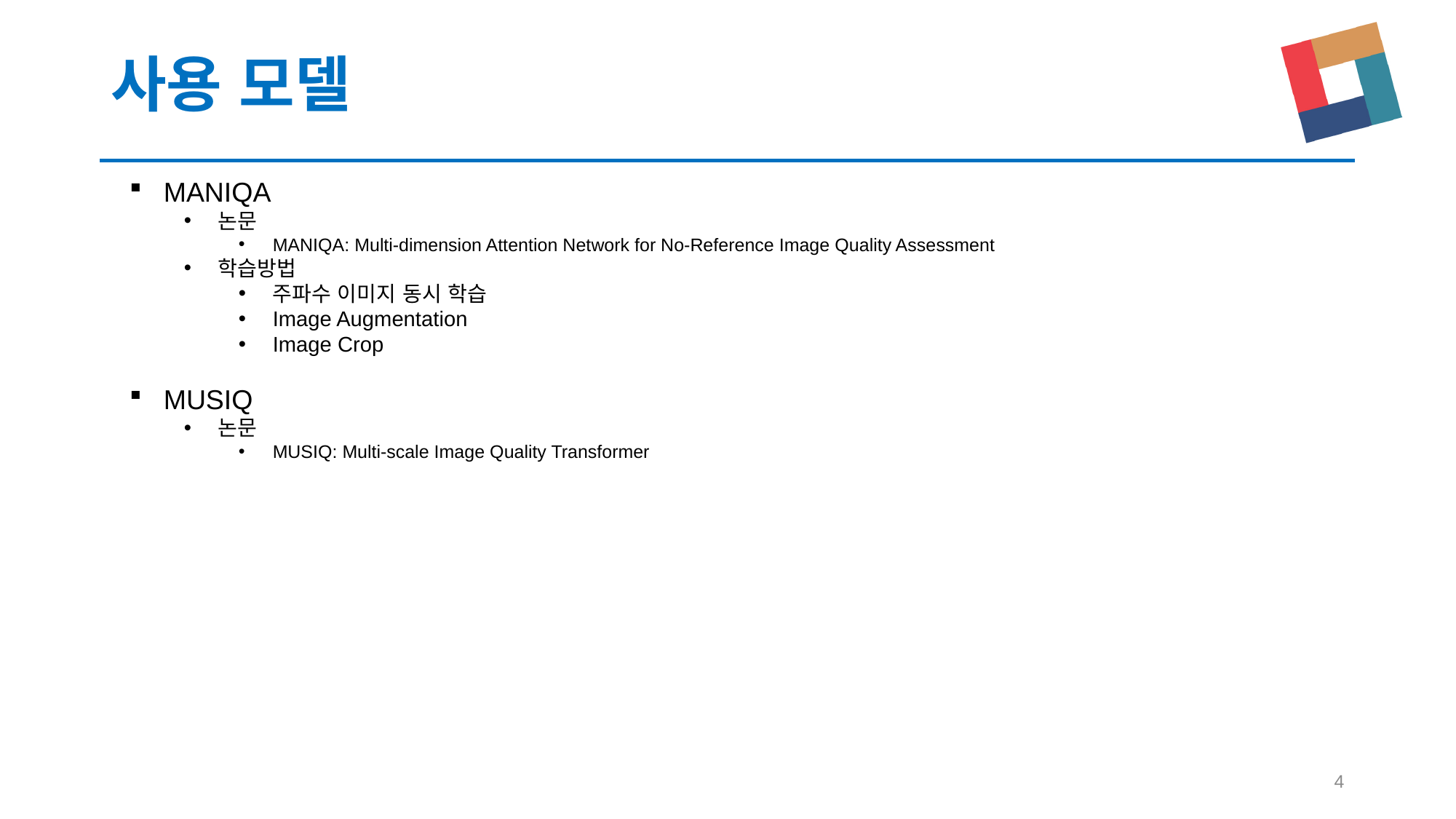

# 사용 모델
MANIQA
논문
MANIQA: Multi-dimension Attention Network for No-Reference Image Quality Assessment
학습방법
주파수 이미지 동시 학습
Image Augmentation
Image Crop

MUSIQ
논문
MUSIQ: Multi-scale Image Quality Transformer

4